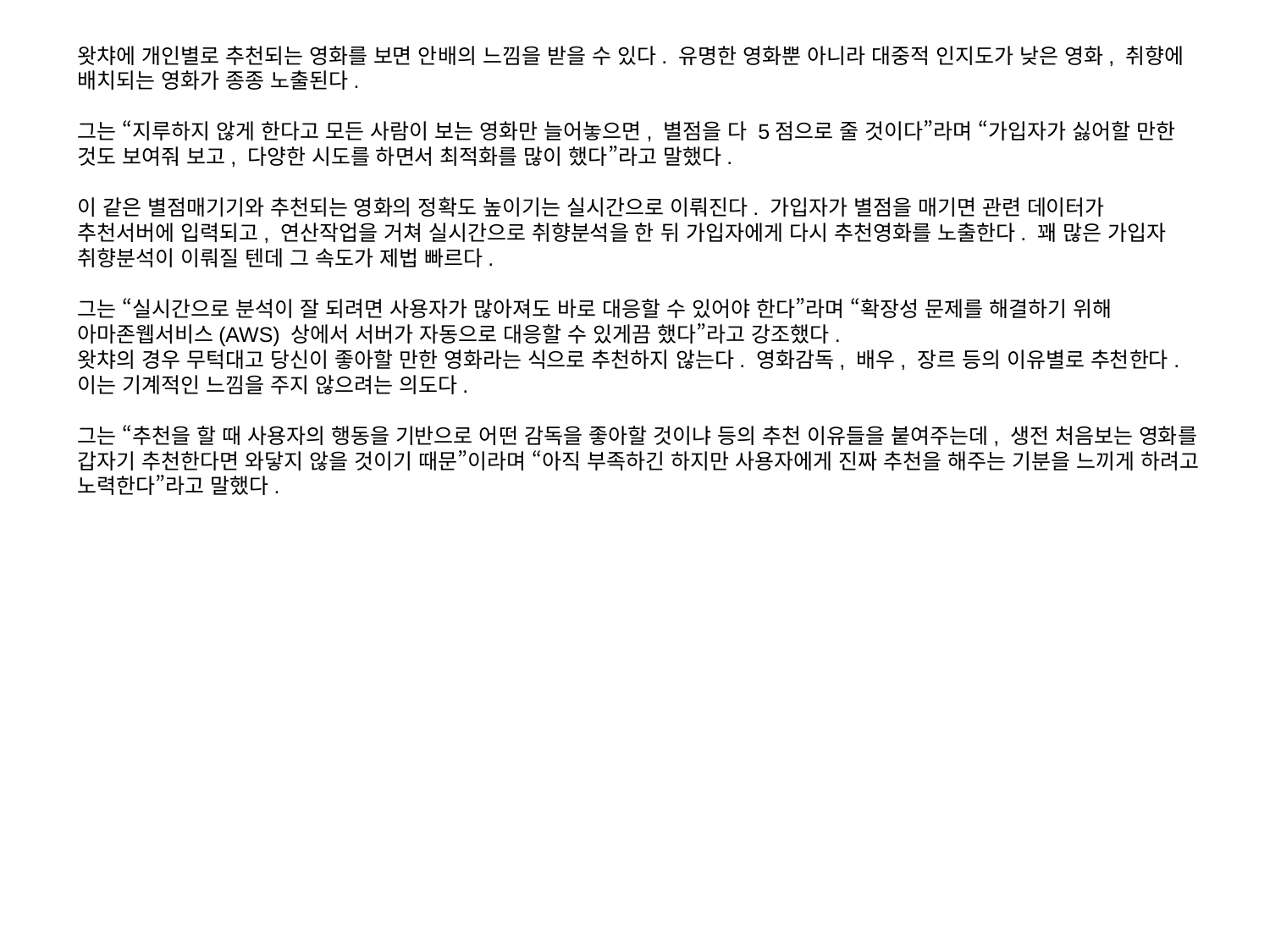

왓챠에 개인별로 추천되는 영화를 보면 안배의 느낌을 받을 수 있다. 유명한 영화뿐 아니라 대중적 인지도가 낮은 영화, 취향에 배치되는 영화가 종종 노출된다.

그는 “지루하지 않게 한다고 모든 사람이 보는 영화만 늘어놓으면, 별점을 다 5점으로 줄 것이다”라며 “가입자가 싫어할 만한 것도 보여줘 보고, 다양한 시도를 하면서 최적화를 많이 했다”라고 말했다.

이 같은 별점매기기와 추천되는 영화의 정확도 높이기는 실시간으로 이뤄진다. 가입자가 별점을 매기면 관련 데이터가 추천서버에 입력되고, 연산작업을 거쳐 실시간으로 취향분석을 한 뒤 가입자에게 다시 추천영화를 노출한다. 꽤 많은 가입자 취향분석이 이뤄질 텐데 그 속도가 제법 빠르다.

그는 “실시간으로 분석이 잘 되려면 사용자가 많아져도 바로 대응할 수 있어야 한다”라며 “확장성 문제를 해결하기 위해 아마존웹서비스(AWS) 상에서 서버가 자동으로 대응할 수 있게끔 했다”라고 강조했다.
왓챠의 경우 무턱대고 당신이 좋아할 만한 영화라는 식으로 추천하지 않는다. 영화감독, 배우, 장르 등의 이유별로 추천한다. 이는 기계적인 느낌을 주지 않으려는 의도다.

그는 “추천을 할 때 사용자의 행동을 기반으로 어떤 감독을 좋아할 것이냐 등의 추천 이유들을 붙여주는데, 생전 처음보는 영화를 갑자기 추천한다면 와닿지 않을 것이기 때문”이라며 “아직 부족하긴 하지만 사용자에게 진짜 추천을 해주는 기분을 느끼게 하려고 노력한다”라고 말했다.